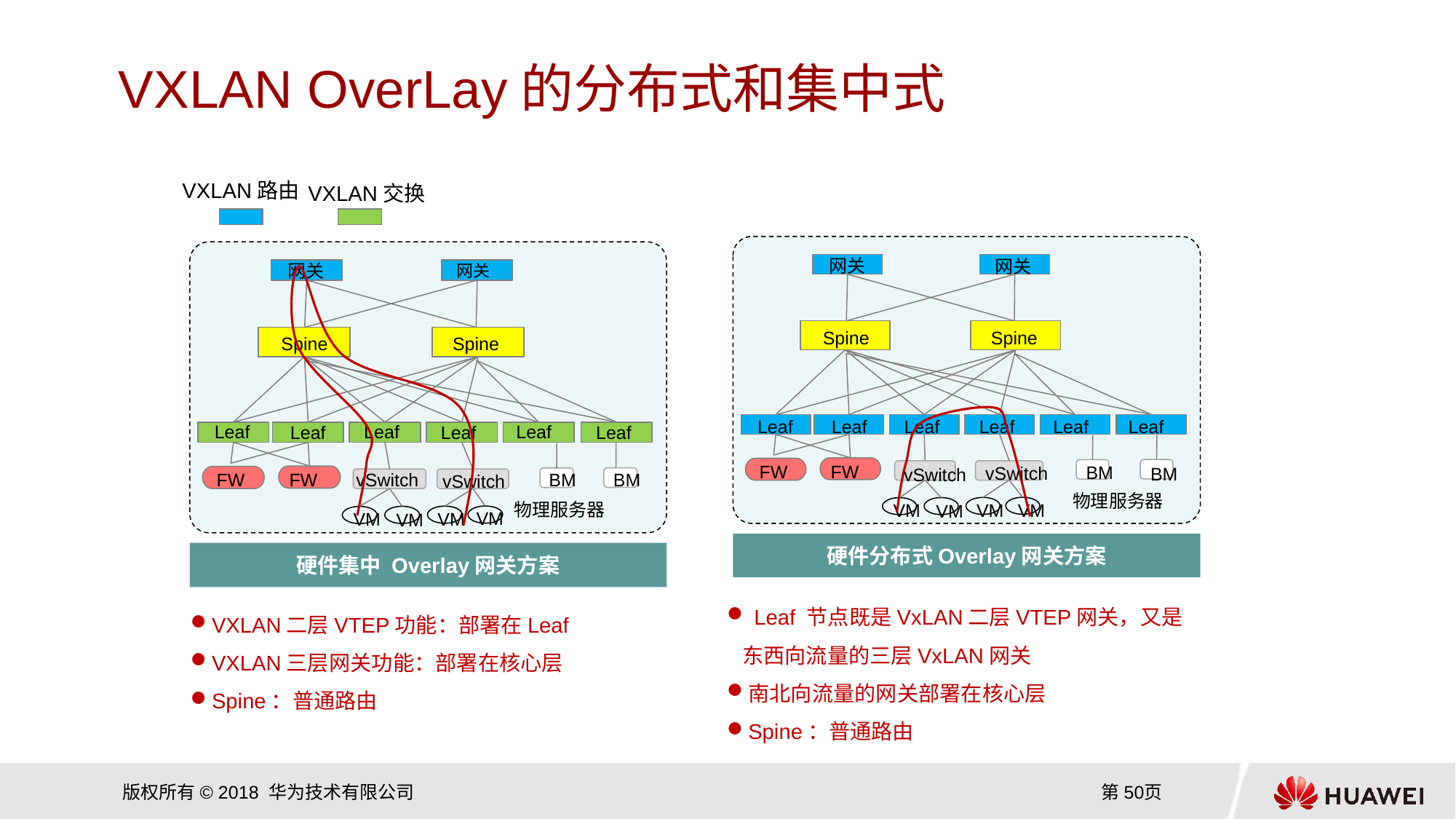

# VXLAN OverLay的分布式和集中式
VXLAN路由
VXLAN交换

网关
网关

Spine
Spine

Leaf
Leaf
Leaf
Leaf
Leaf
Leaf

FW
FW
BM
BM

物理服务器
VM

VM

VM

VM

硬件分布式Overlay网关方案
 Leaf 节点既是VxLAN二层VTEP网关，又是东西向流量的三层VxLAN网关
南北向流量的网关部署在核心层
Spine：普通路由

网关
网关

Spine
Spine
Leaf
Leaf
Leaf
Leaf
Leaf
Leaf

BM
vSwitch
FW
FW
BM
vSwitch

物理服务器
VM

VM

VM

VM

硬件集中 Overlay网关方案
VXLAN二层VTEP功能：部署在Leaf
VXLAN三层网关功能：部署在核心层
Spine：普通路由
vSwitch
vSwitch